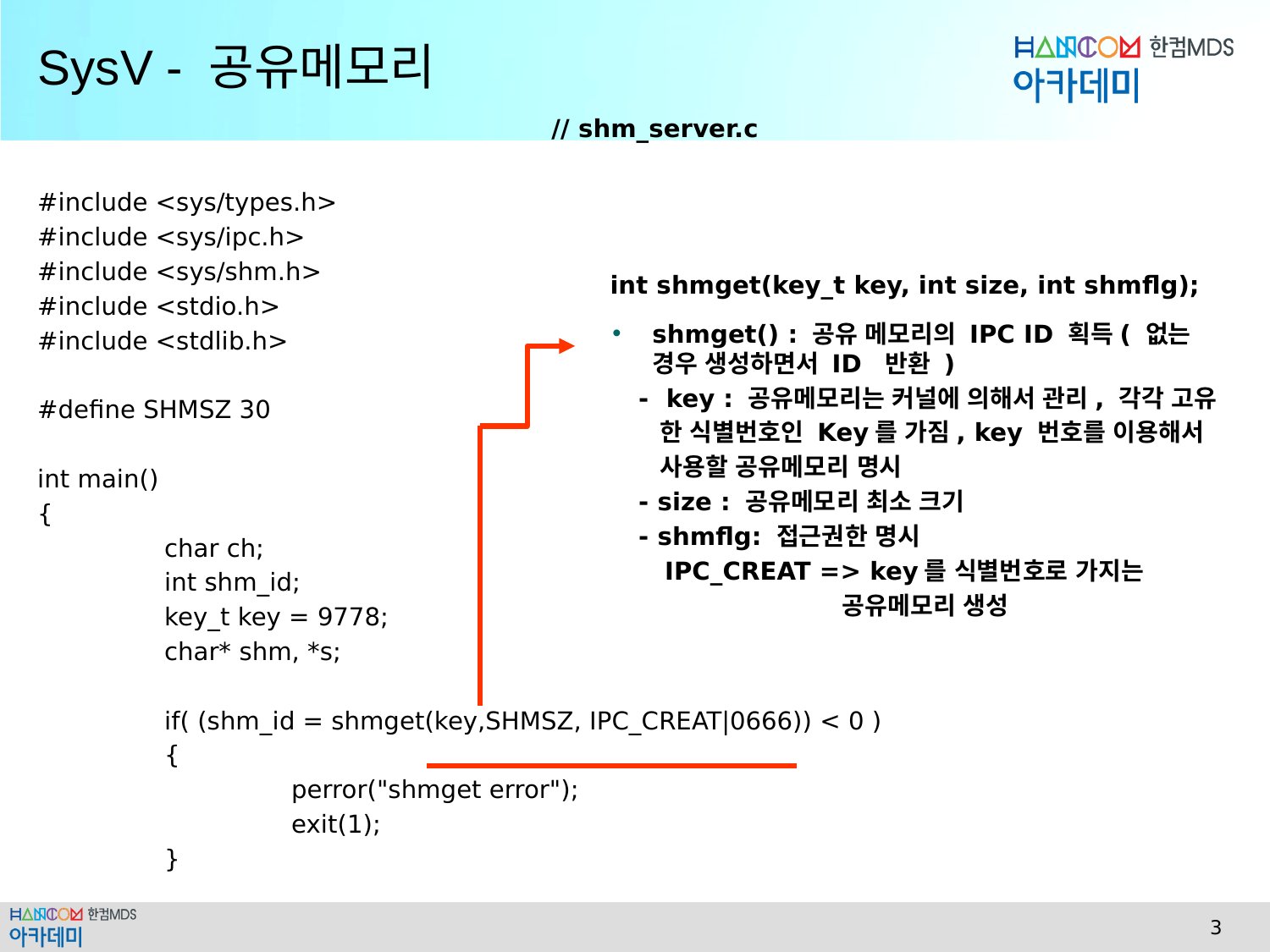

# SysV - 공유메모리
// shm_server.c

#include <sys/types.h>
#include <sys/ipc.h>
#include <sys/shm.h>
#include <stdio.h>
#include <stdlib.h>

#define SHMSZ 30

int main()
{
	char ch;
	int shm_id;
	key_t key = 9778;
	char* shm, *s;

	if( (shm_id = shmget(key,SHMSZ, IPC_CREAT|0666)) < 0 )
	{
		perror("shmget error");
		exit(1);
	}
int shmget(key_t key, int size, int shmflg);
shmget() : 공유 메모리의 IPC ID 획득( 없는 경우 생성하면서 ID  반환 )
   -  key : 공유메모리는 커널에 의해서 관리, 각각 고유
      한 식별번호인 Key를 가짐, key 번호를 이용해서
      사용할 공유메모리 명시
   - size : 공유메모리 최소 크기
   - shmflg: 접근권한 명시
      IPC_CREAT => key를 식별번호로 가지는
                                공유메모리 생성
                               3